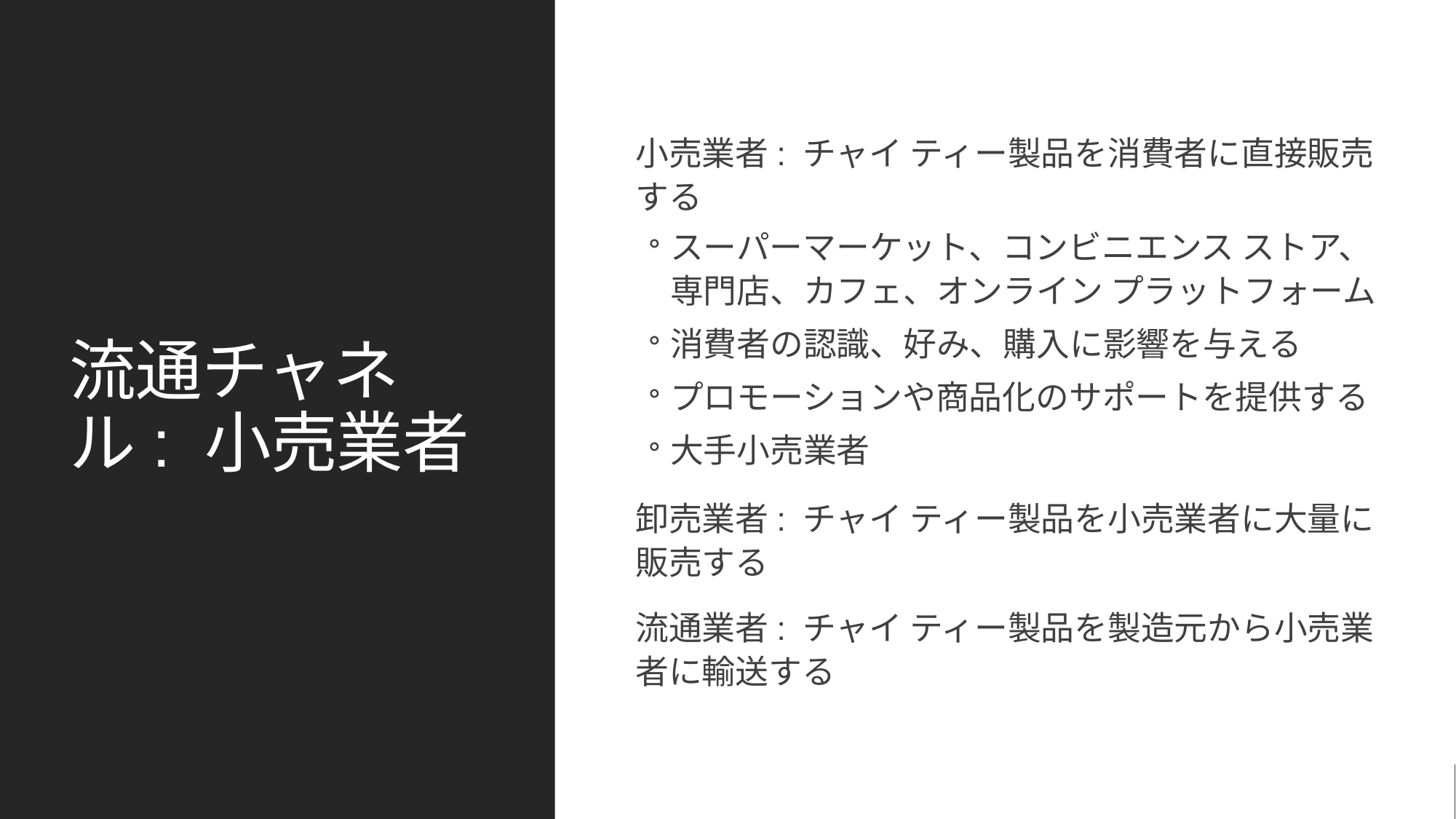

# 流通チャネル: 小売業者
小売業者: チャイ ティー製品を消費者に直接販売する
スーパーマーケット、コンビニエンス ストア、専門店、カフェ、オンライン プラットフォーム
消費者の認識、好み、購入に影響を与える
プロモーションや商品化のサポートを提供する
大手小売業者
卸売業者: チャイ ティー製品を小売業者に大量に販売する
流通業者: チャイ ティー製品を製造元から小売業者に輸送する